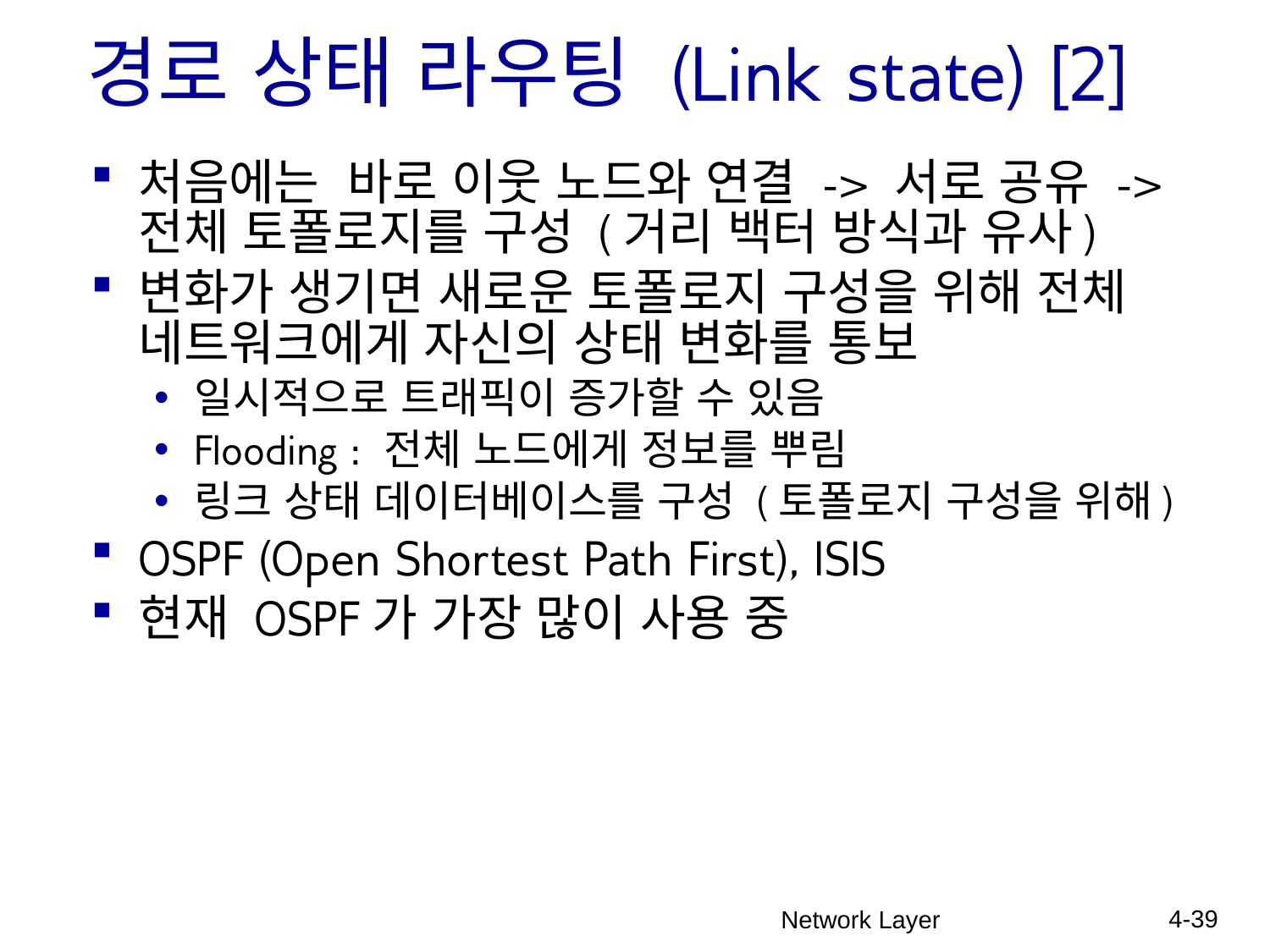

# 경로 상태 라우팅 (Link state) [2]
처음에는  바로 이웃 노드와 연결 -> 서로 공유 -> 전체 토폴로지를 구성 (거리 백터 방식과 유사)
변화가 생기면 새로운 토폴로지 구성을 위해 전체 네트워크에게 자신의 상태 변화를 통보
일시적으로 트래픽이 증가할 수 있음
Flooding : 전체 노드에게 정보를 뿌림
링크 상태 데이터베이스를 구성 (토폴로지 구성을 위해)
OSPF (Open Shortest Path First), ISIS
현재 OSPF가 가장 많이 사용 중
4-39
Network Layer